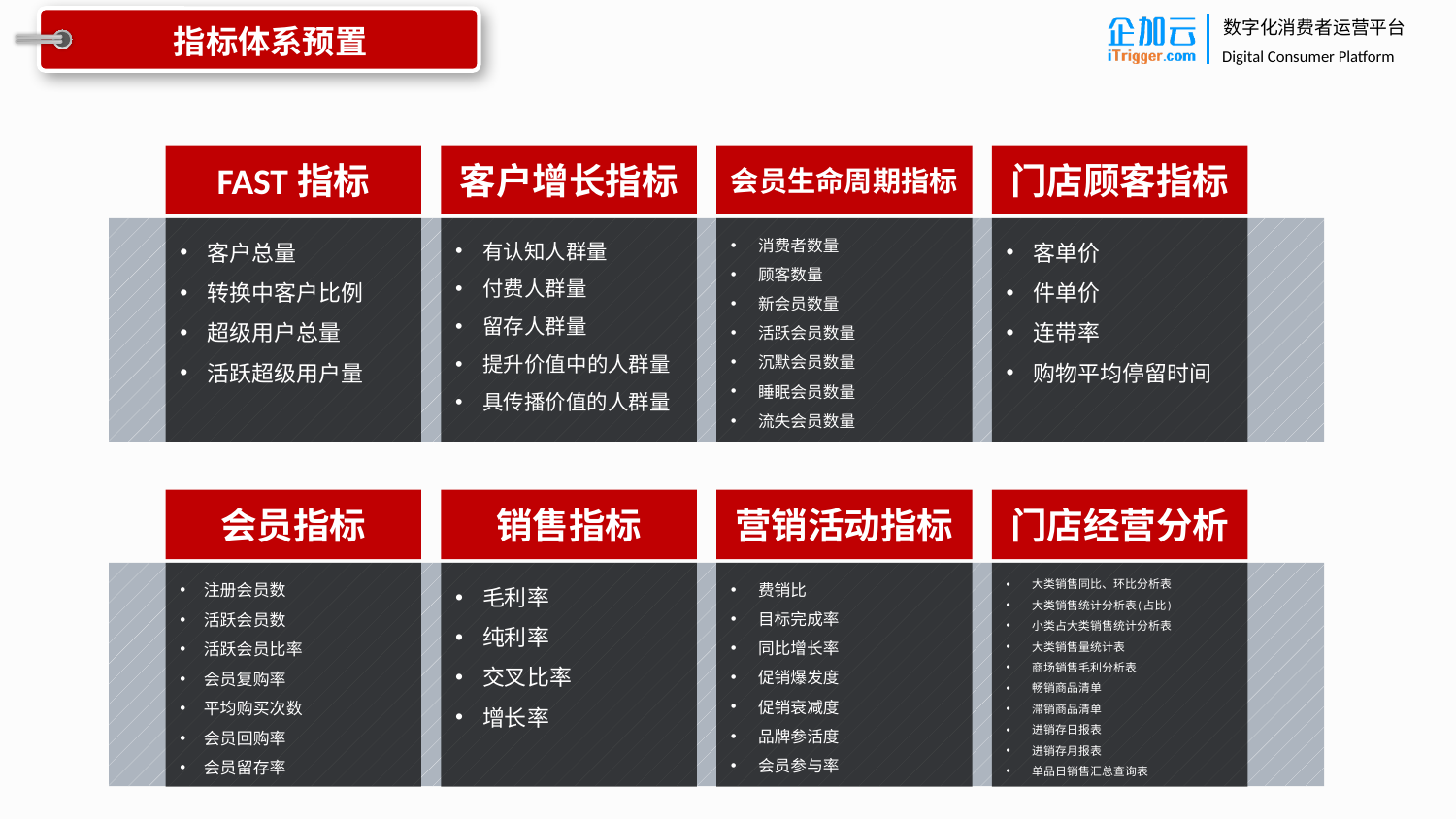

指标体系预置

FAST指标
客户增长指标
会员生命周期指标
门店顾客指标

客户总量
转换中客户比例
超级用户总量
活跃超级用户量

有认知人群量
付费人群量
留存人群量
提升价值中的人群量
具传播价值的人群量
消费者数量
顾客数量
新会员数量
活跃会员数量
沉默会员数量
睡眠会员数量
流失会员数量
客单价
件单价
连带率
购物平均停留时间
会员指标
销售指标
营销活动指标
门店经营分析

注册会员数
活跃会员数
活跃会员比率
会员复购率
平均购买次数
会员回购率
会员留存率
毛利率
纯利率
交叉比率
增长率
费销比
目标完成率
同比增长率
促销爆发度
促销衰减度
品牌参活度
会员参与率
大类销售同比、环比分析表
大类销售统计分析表(占比)
小类占大类销售统计分析表
大类销售量统计表
商场销售毛利分析表
畅销商品清单
滞销商品清单
进销存日报表
进销存月报表
单品日销售汇总查询表